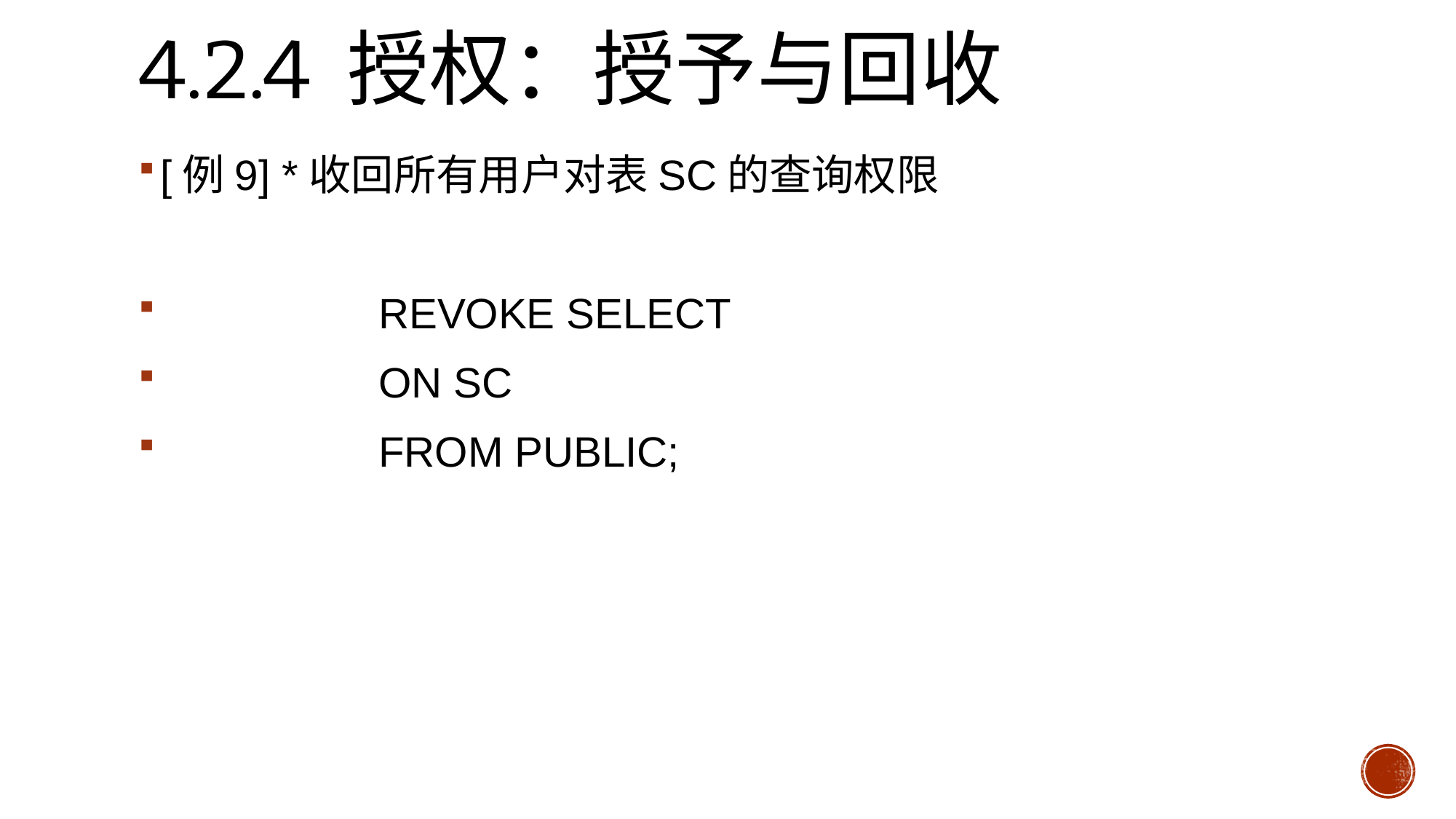

# 4.2.4 授权：授予与回收
[例9] *收回所有用户对表SC的查询权限

		REVOKE SELECT
		ON SC
		FROM PUBLIC;
50